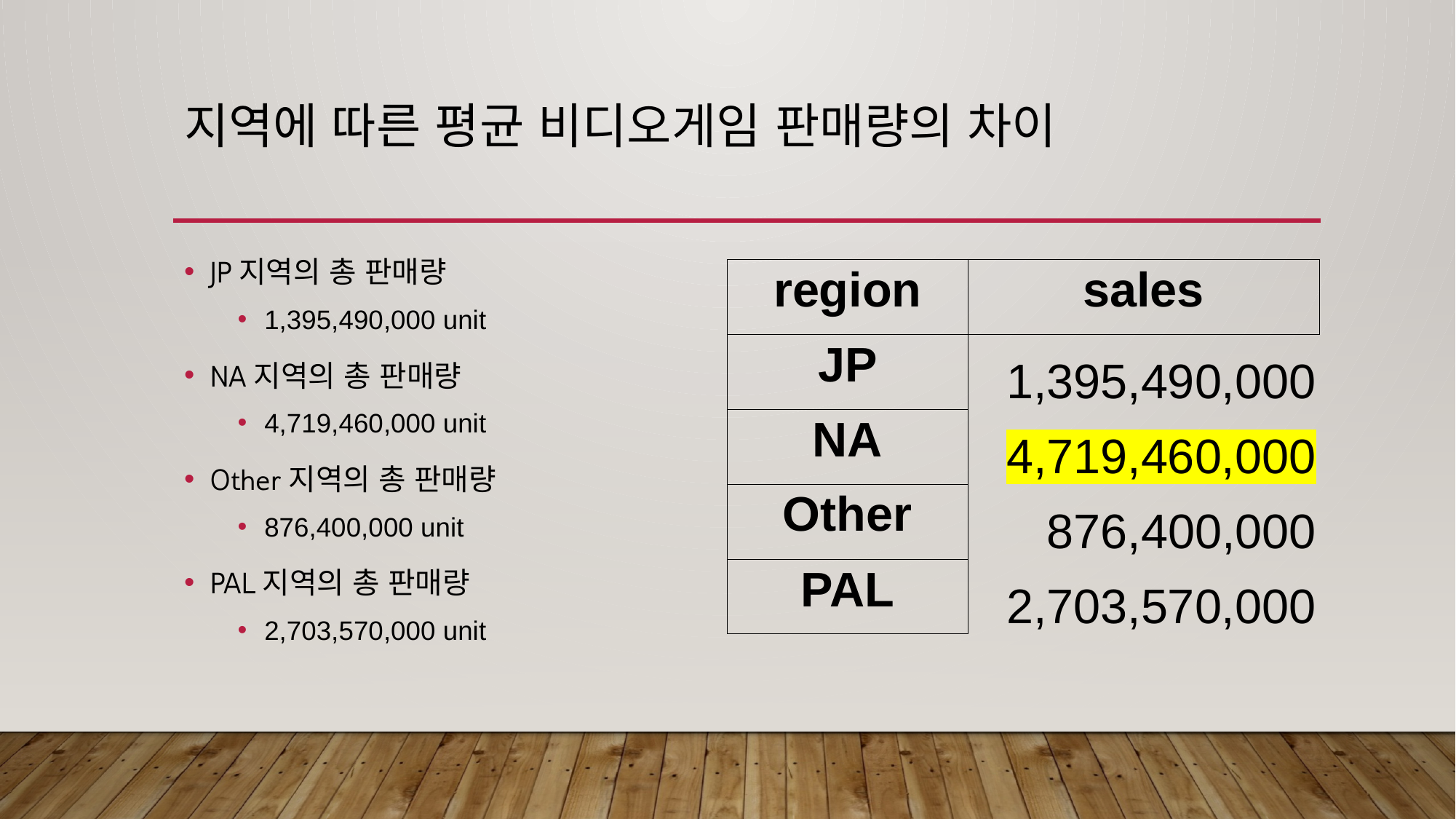

# 지역에 따른 평균 비디오게임 판매량의 차이
JP지역의 총 판매량
1,395,490,000 unit
NA지역의 총 판매량
4,719,460,000 unit
Other지역의 총 판매량
876,400,000 unit
PAL지역의 총 판매량
2,703,570,000 unit

| region | sales |
| --- | --- |
| JP | 1,395,490,000 |
| NA | 4,719,460,000 |
| Other | 876,400,000 |
| PAL | 2,703,570,000 |